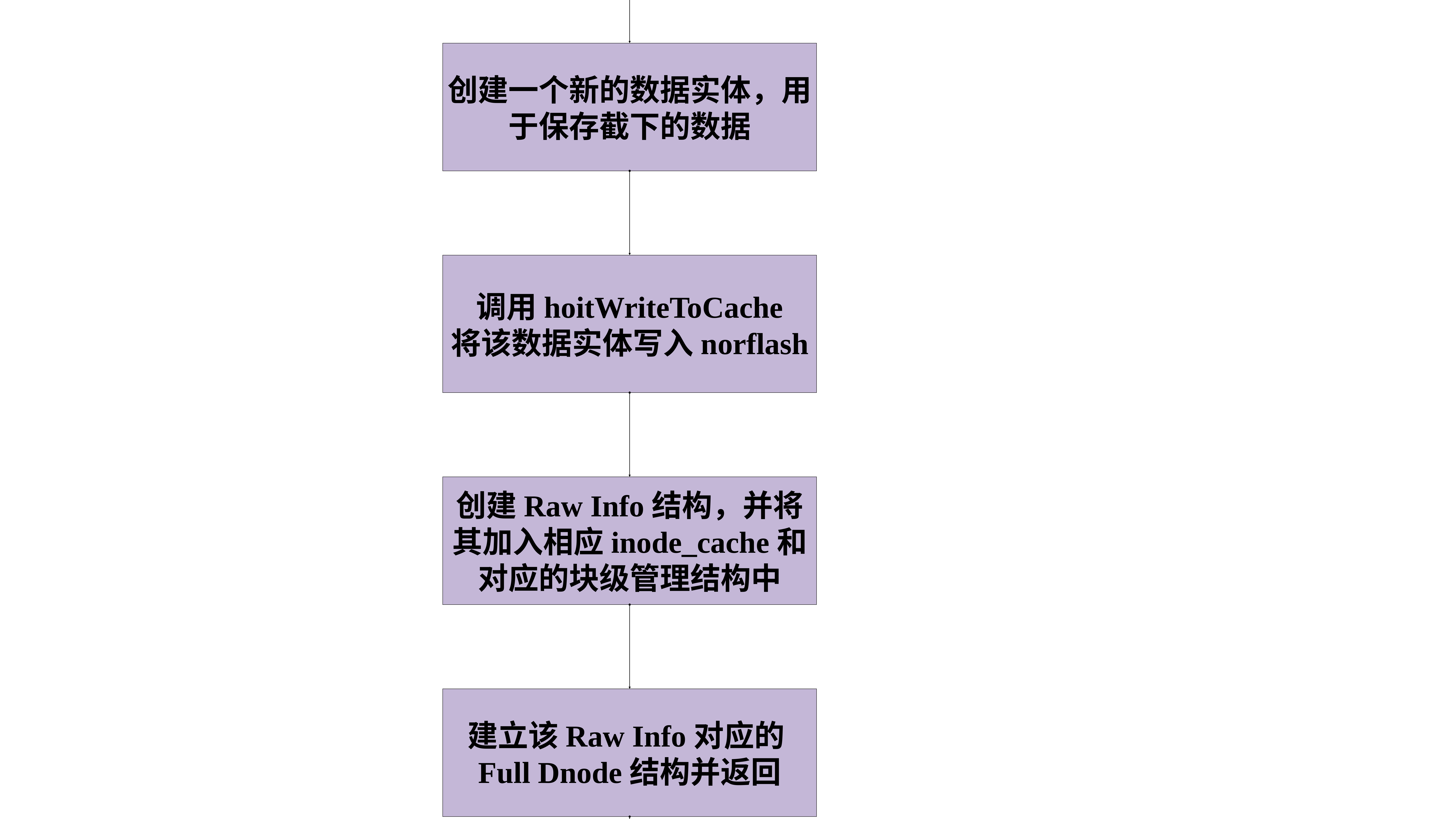

Truncate
调用hoitReadFromCache读取Full Dnode对应数据实体
创建一个新的数据实体，用于保存截下的数据
调用hoitWriteToCache
将该数据实体写入norflash
创建Raw Info结构，并将其加入相应inode_cache和对应的块级管理结构中
建立该Raw Info对应的Full Dnode结构并返回
Truncate End